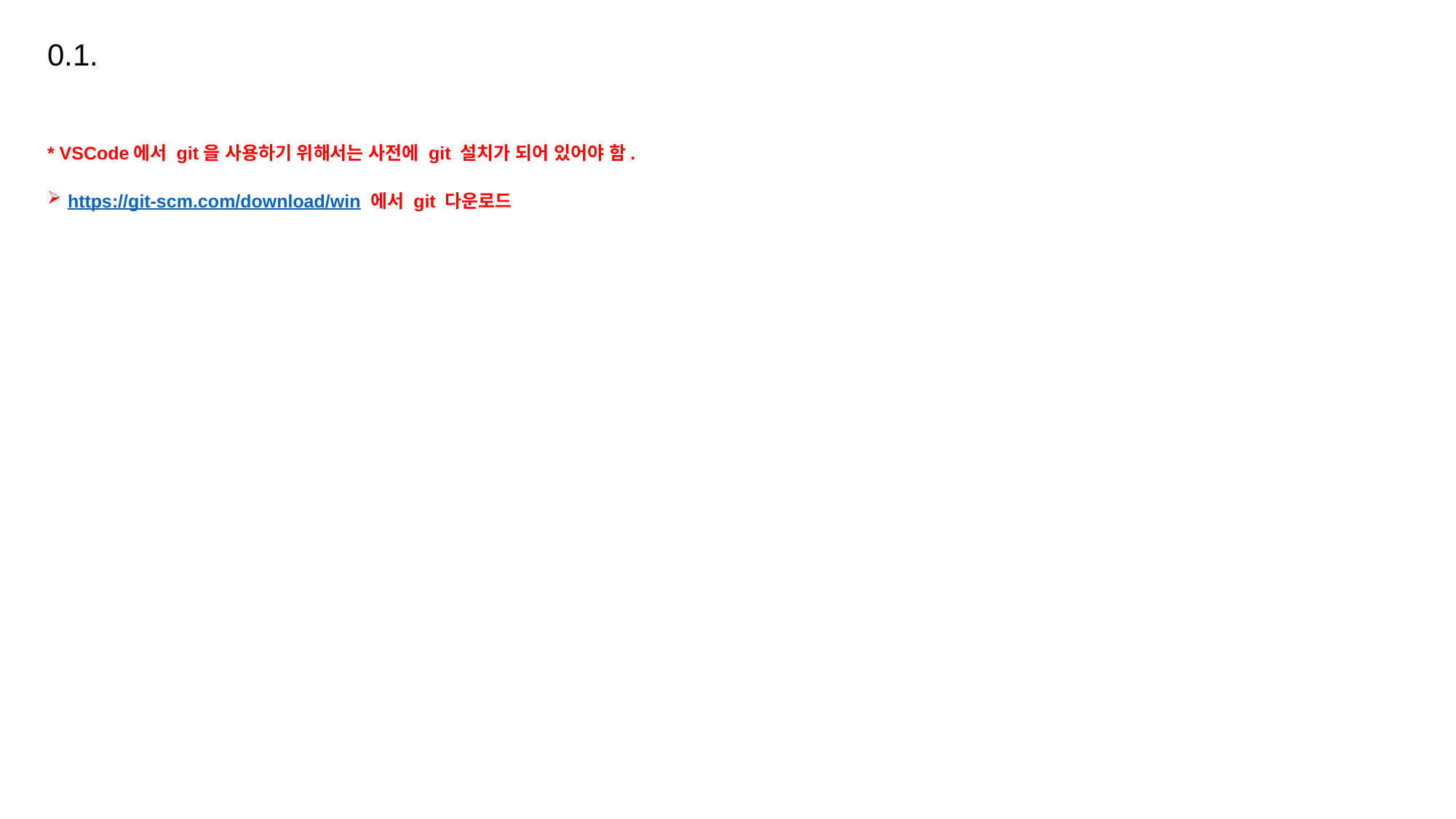

0.1.
* VSCode에서 git을 사용하기 위해서는 사전에 git 설치가 되어 있어야 함.
https://git-scm.com/download/win 에서 git 다운로드